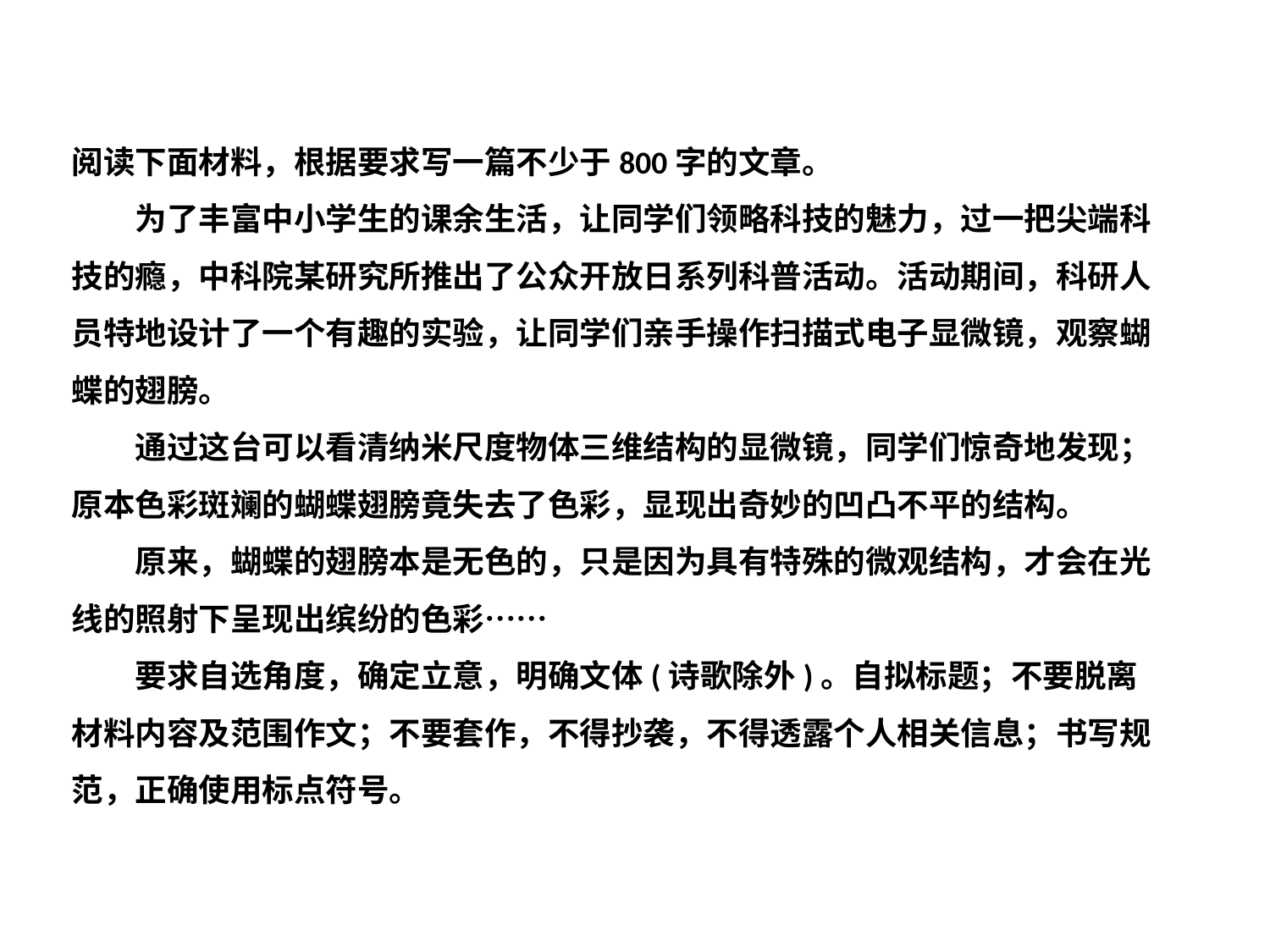

阅读下面材料，根据要求写一篇不少于800字的文章。
　　为了丰富中小学生的课余生活，让同学们领略科技的魅力，过一把尖端科技的瘾，中科院某研究所推出了公众开放日系列科普活动。活动期间，科研人员特地设计了一个有趣的实验，让同学们亲手操作扫描式电子显微镜，观察蝴蝶的翅膀。
　　通过这台可以看清纳米尺度物体三维结构的显微镜，同学们惊奇地发现；原本色彩斑斓的蝴蝶翅膀竟失去了色彩，显现出奇妙的凹凸不平的结构。
　　原来，蝴蝶的翅膀本是无色的，只是因为具有特殊的微观结构，才会在光线的照射下呈现出缤纷的色彩……
　　要求自选角度，确定立意，明确文体(诗歌除外)。自拟标题；不要脱离材料内容及范围作文；不要套作，不得抄袭，不得透露个人相关信息；书写规范，正确使用标点符号。